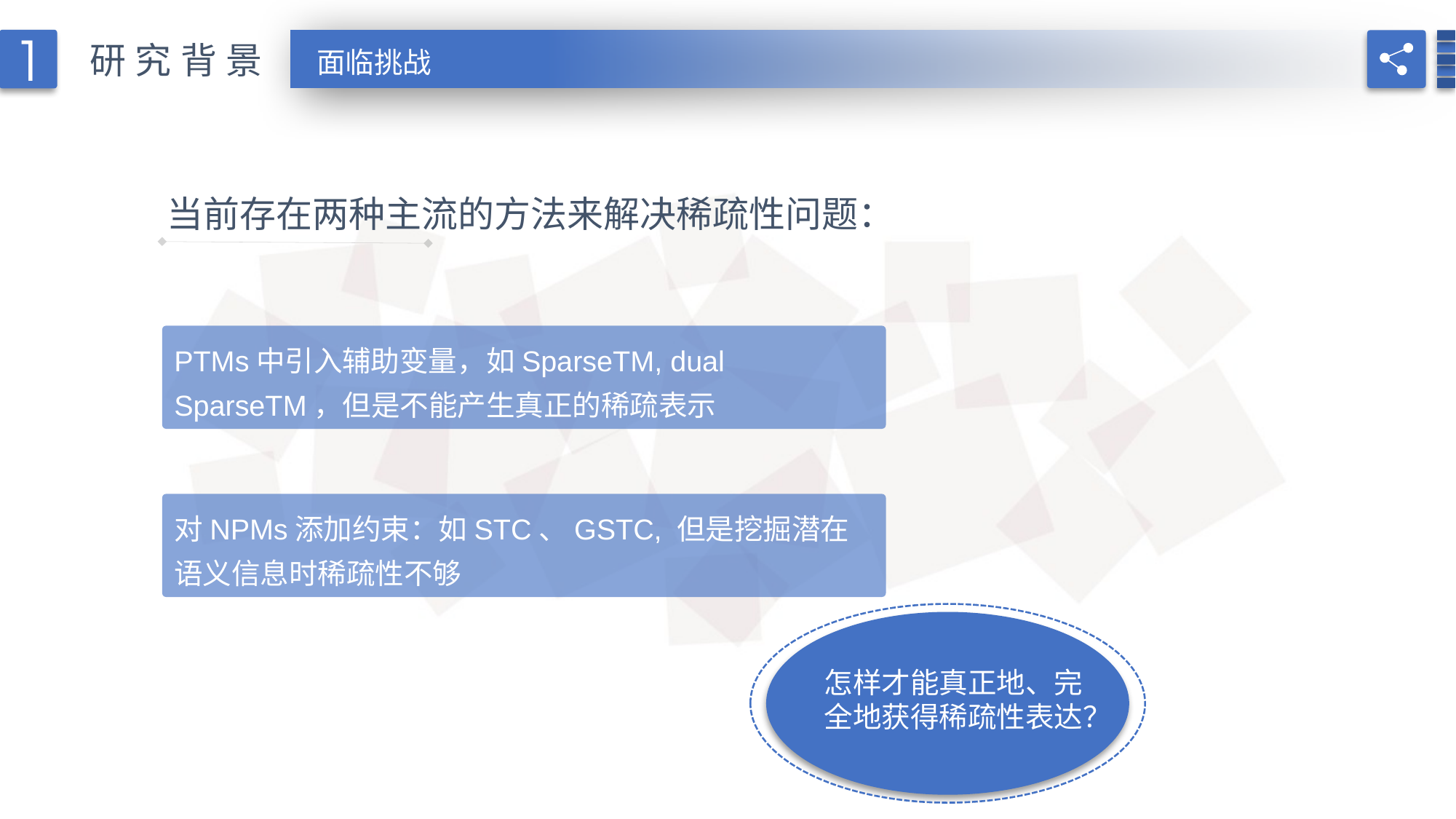

1

研究背景
面临挑战
当前存在两种主流的方法来解决稀疏性问题：
PTMs中引入辅助变量，如SparseTM, dual SparseTM，但是不能产生真正的稀疏表示
对NPMs添加约束：如STC、GSTC, 但是挖掘潜在语义信息时稀疏性不够

怎样才能真正地、完全地获得稀疏性表达？